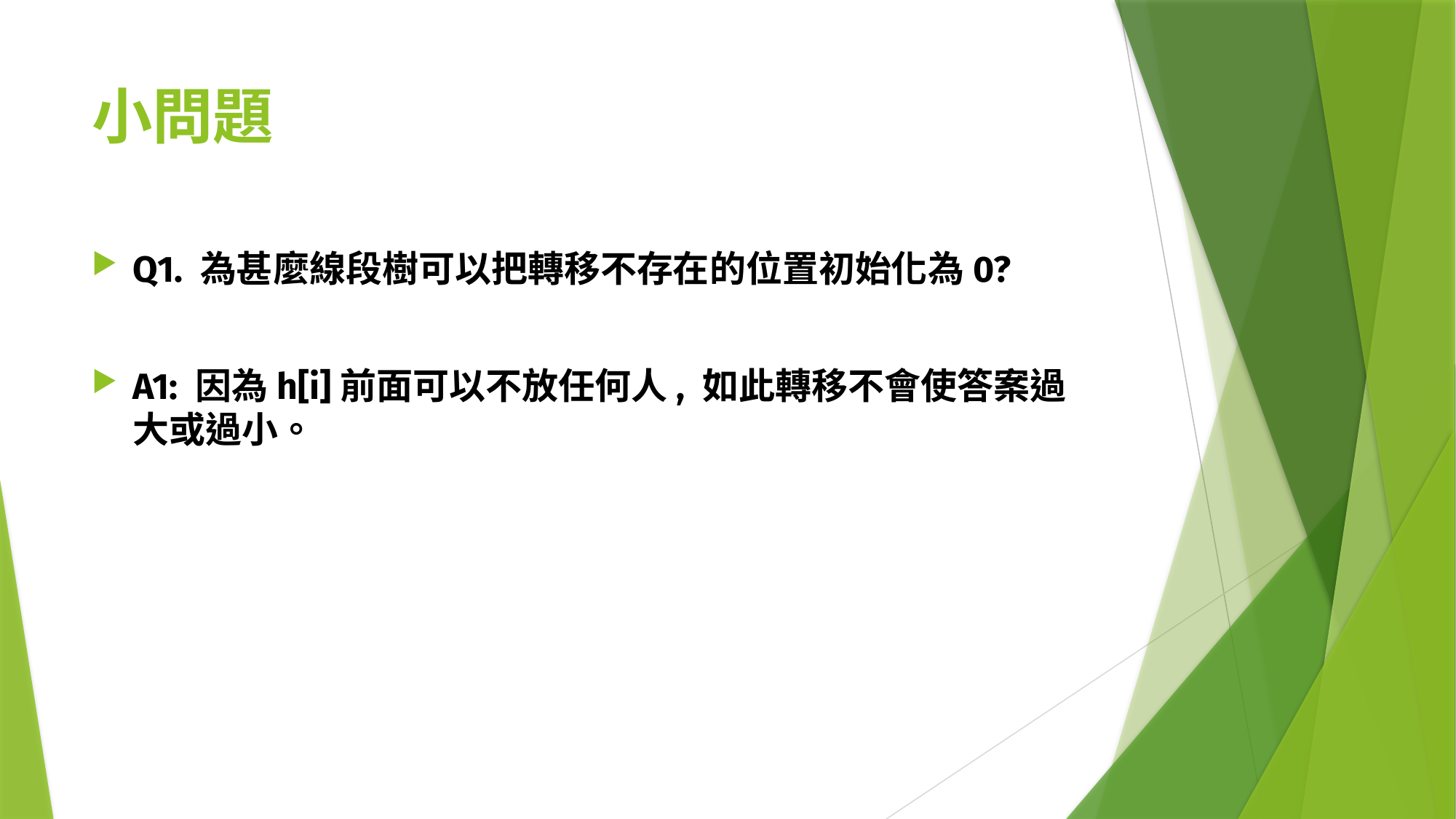

# 小問題
Q1. 為甚麼線段樹可以把轉移不存在的位置初始化為0?

A1: 因為h[i]前面可以不放任何人, 如此轉移不會使答案過大或過小。